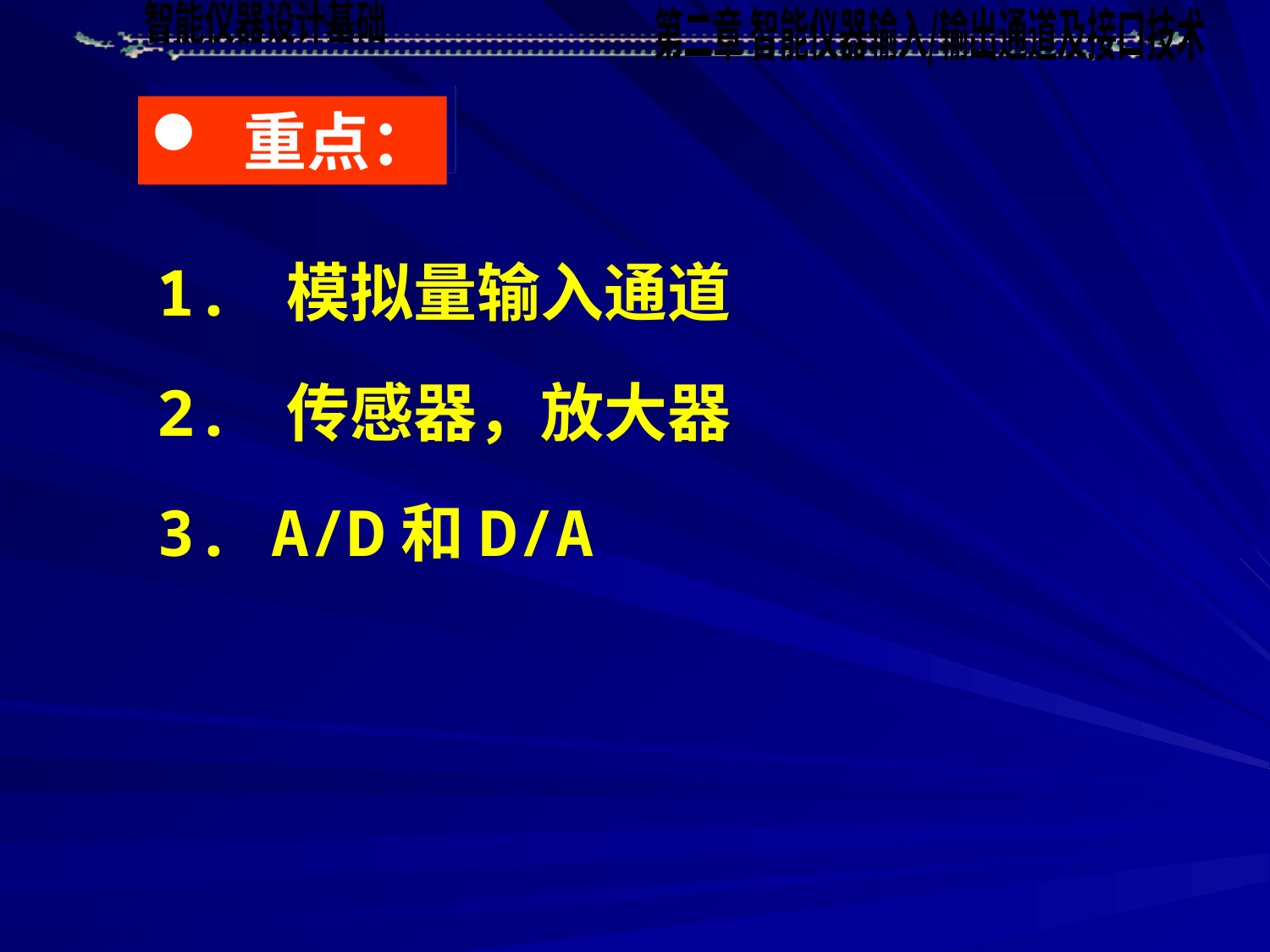

重点：
1. 模拟量输入通道
2. 传感器，放大器
3. A/D和D/A